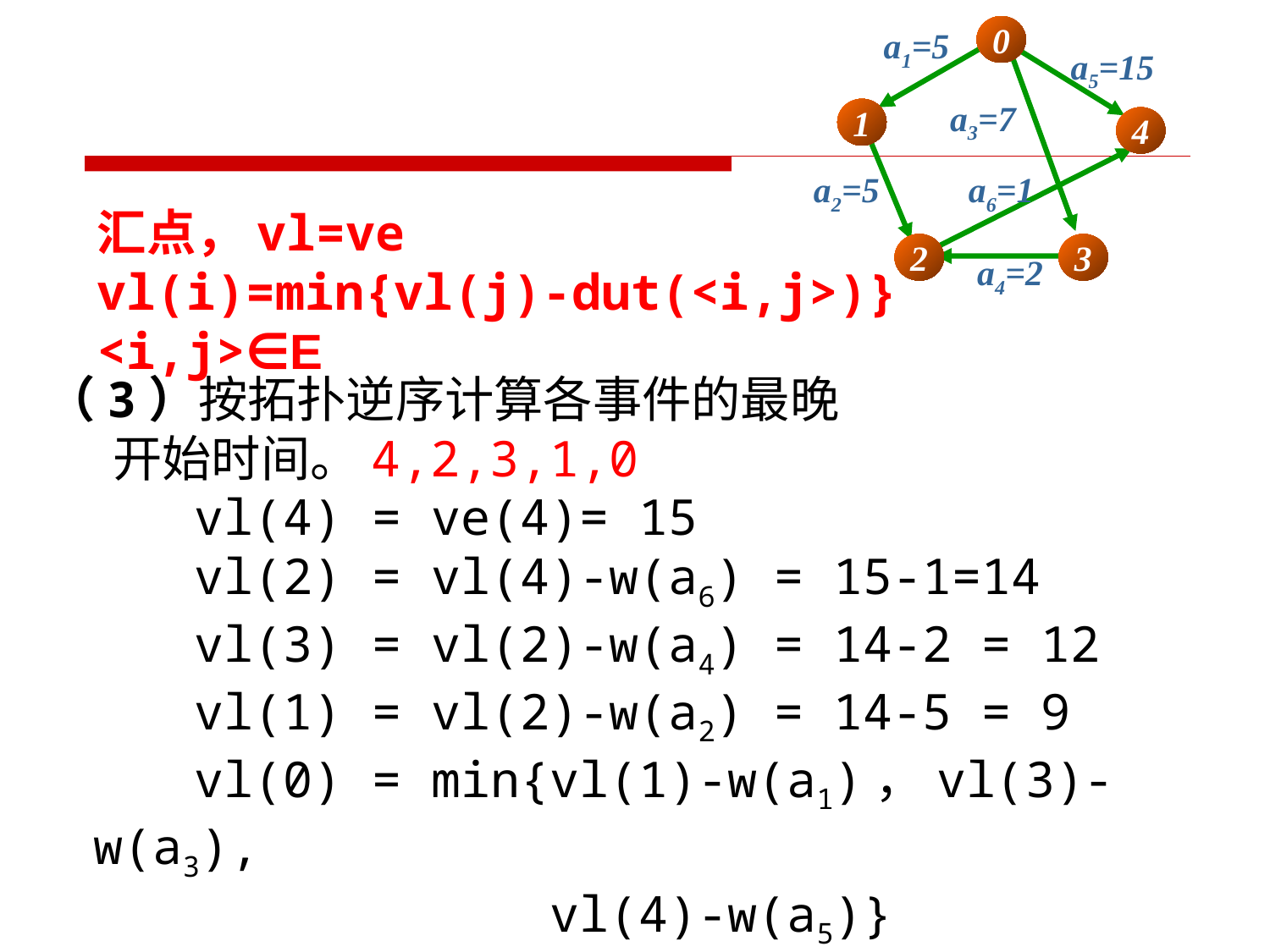

0

1
4

2
3

a1=5
a5=15
a3=7
a2=5
a6=1
a4=2
汇点，vl=ve
vl(i)=min{vl(j)-dut(<i,j>)}     <i,j>∈E
（3）按拓扑逆序计算各事件的最晚
     开始时间。4,2,3,1,0
     vl(4) = ve(4)= 15
     vl(2) = vl(4)-w(a6) = 15-1=14
     vl(3) = vl(2)-w(a4) = 14-2 = 12
     vl(1) = vl(2)-w(a2) = 14-5 = 9
     vl(0) = min{vl(1)-w(a1)，vl(3)- w(a3),
                 vl(4)-w(a5)}
           = min{9-5,12-7,15-15}=0